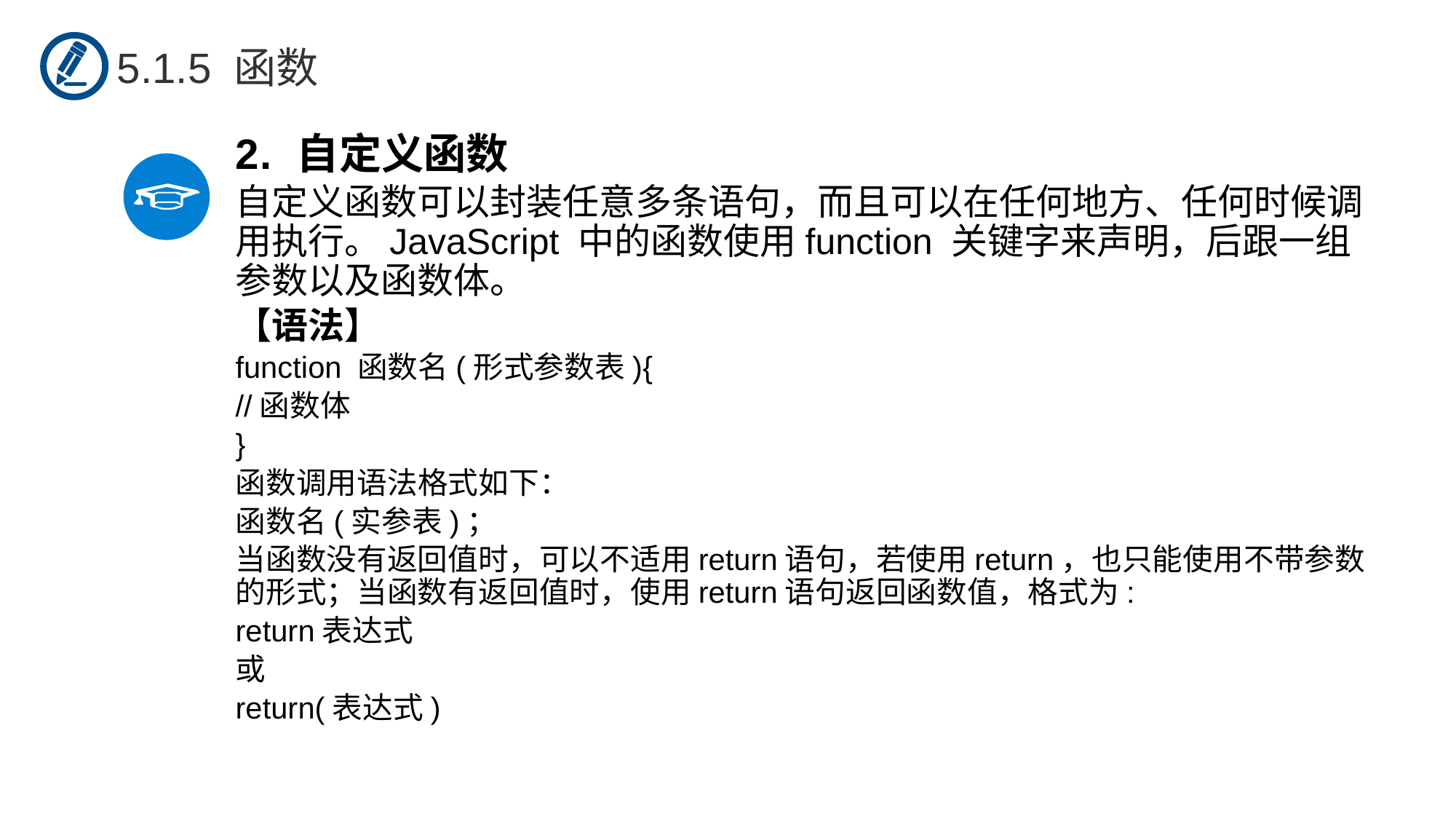

5.1.5 函数
自定义函数
自定义函数可以封装任意多条语句，而且可以在任何地方、任何时候调用执行。JavaScript 中的函数使用function 关键字来声明，后跟一组参数以及函数体。
【语法】
function 函数名(形式参数表){
//函数体
}
函数调用语法格式如下：
函数名(实参表)；
当函数没有返回值时，可以不适用return语句，若使用return，也只能使用不带参数的形式；当函数有返回值时，使用return语句返回函数值，格式为:
return表达式
或
return(表达式)